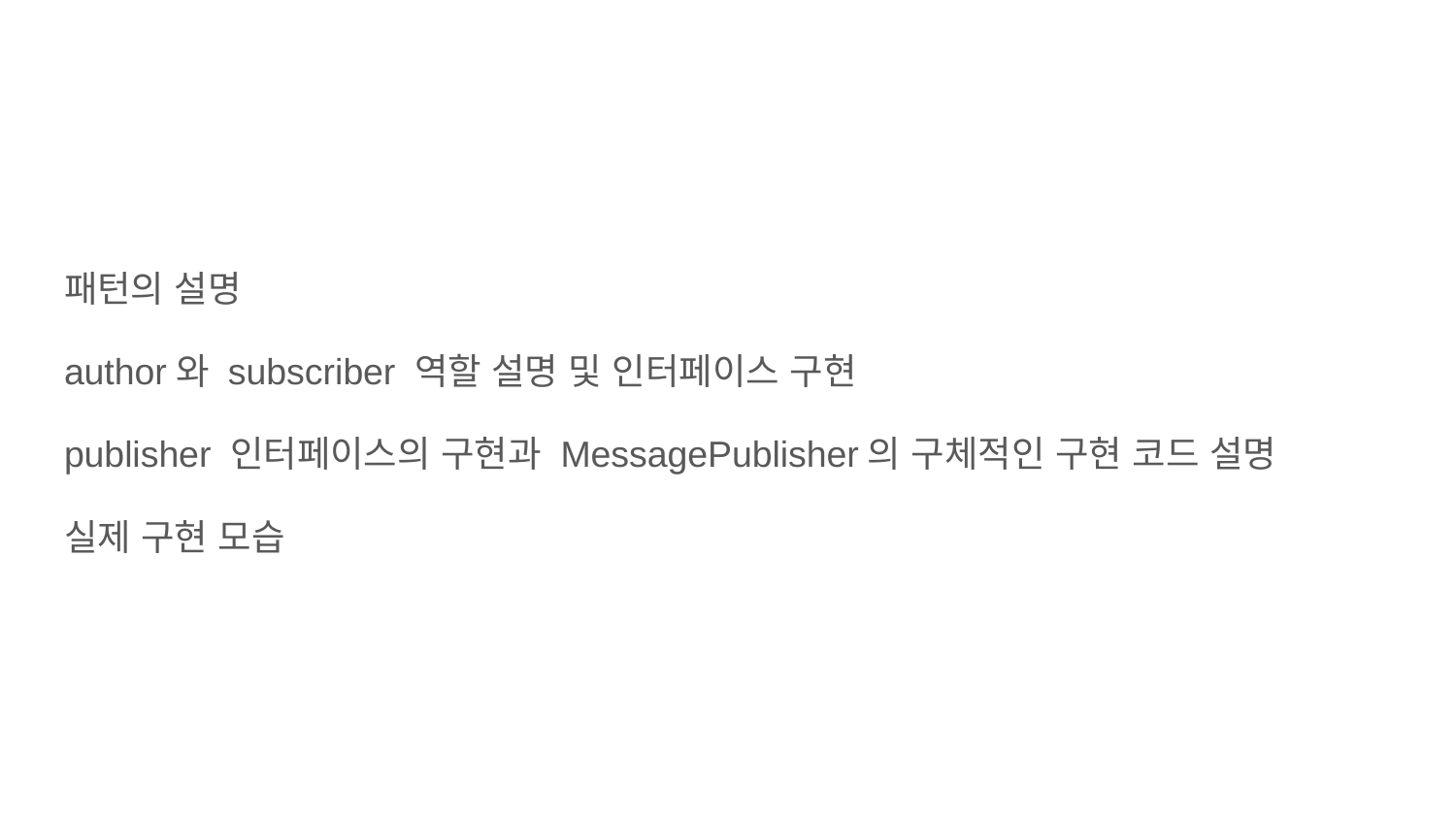

#
패턴의 설명
author와 subscriber 역할 설명 및 인터페이스 구현
publisher 인터페이스의 구현과 MessagePublisher의 구체적인 구현 코드 설명
실제 구현 모습